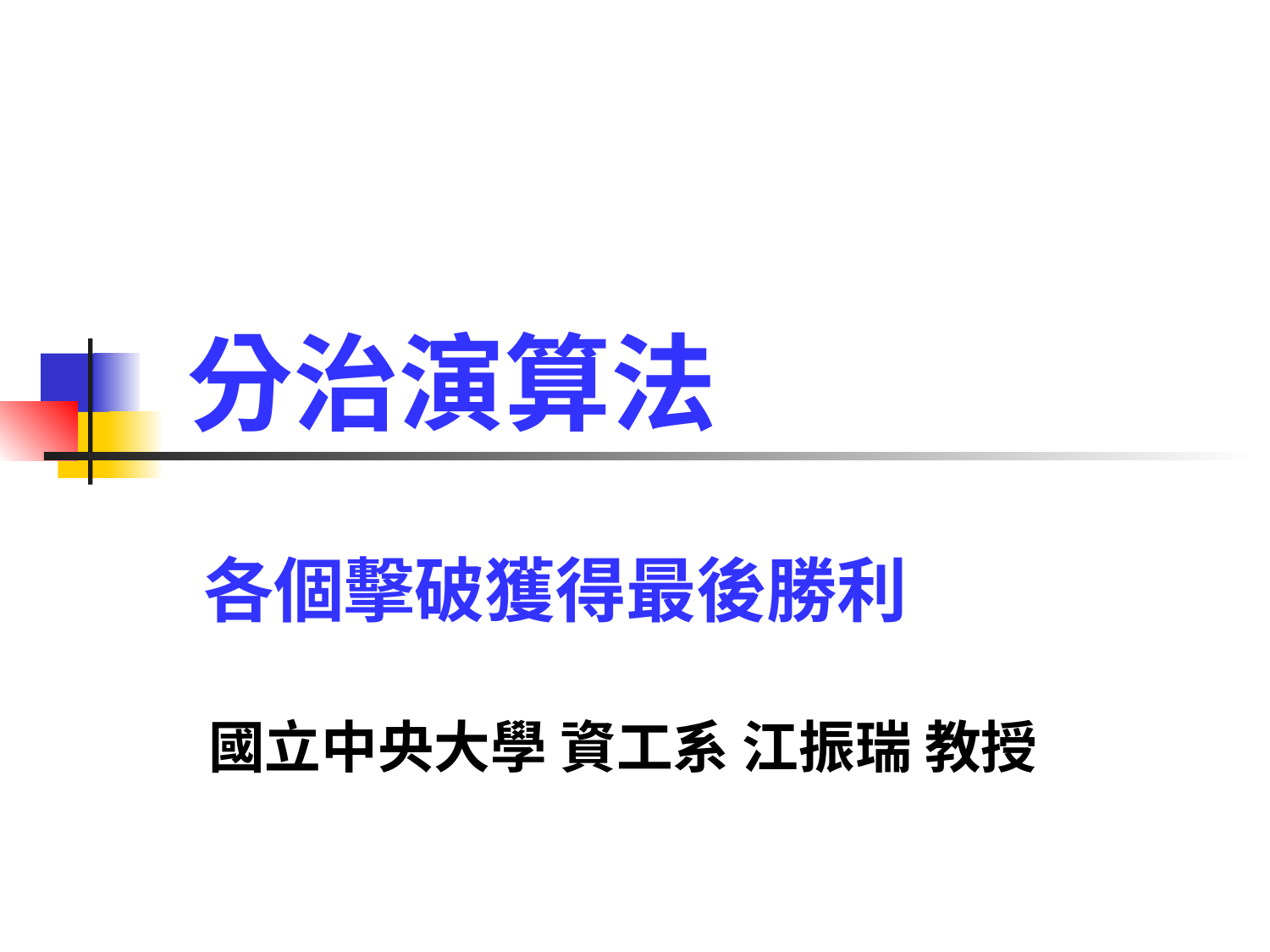

# 分治演算法
各個擊破獲得最後勝利
國立中央大學 資工系 江振瑞 教授